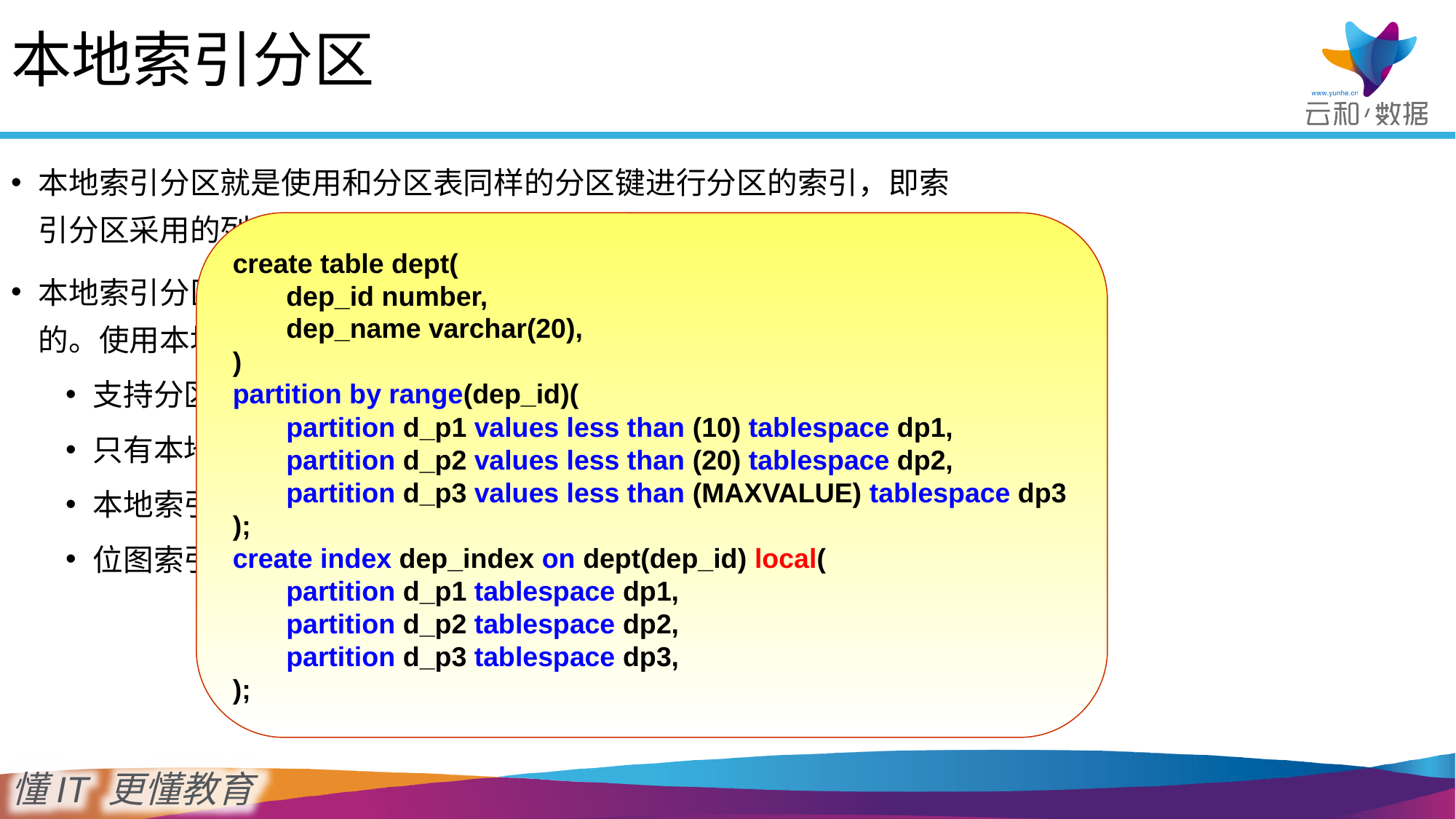

本地索引分区
本地索引分区就是使用和分区表同样的分区键进行分区的索引，即索引分区采用的列与该表的分区采用的列是相同的。
本地索引分区不需要指定分区范围，因为索引对于表而言是属于本地的。使用本地索引分区的优势有很多。
支持分区独立性
只有本地索引能支持单一分区的装入和卸载
本地索引可以单独重建
位图索引仅由本地索引支持
create table dept(
	dep_id number,
	dep_name varchar(20),
)
partition by range(dep_id)(
	partition d_p1 values less than (10) tablespace dp1,
	partition d_p2 values less than (20) tablespace dp2,
	partition d_p3 values less than (MAXVALUE) tablespace dp3
);
create index dep_index on dept(dep_id) local(
	partition d_p1 tablespace dp1,
	partition d_p2 tablespace dp2,
	partition d_p3 tablespace dp3,
);